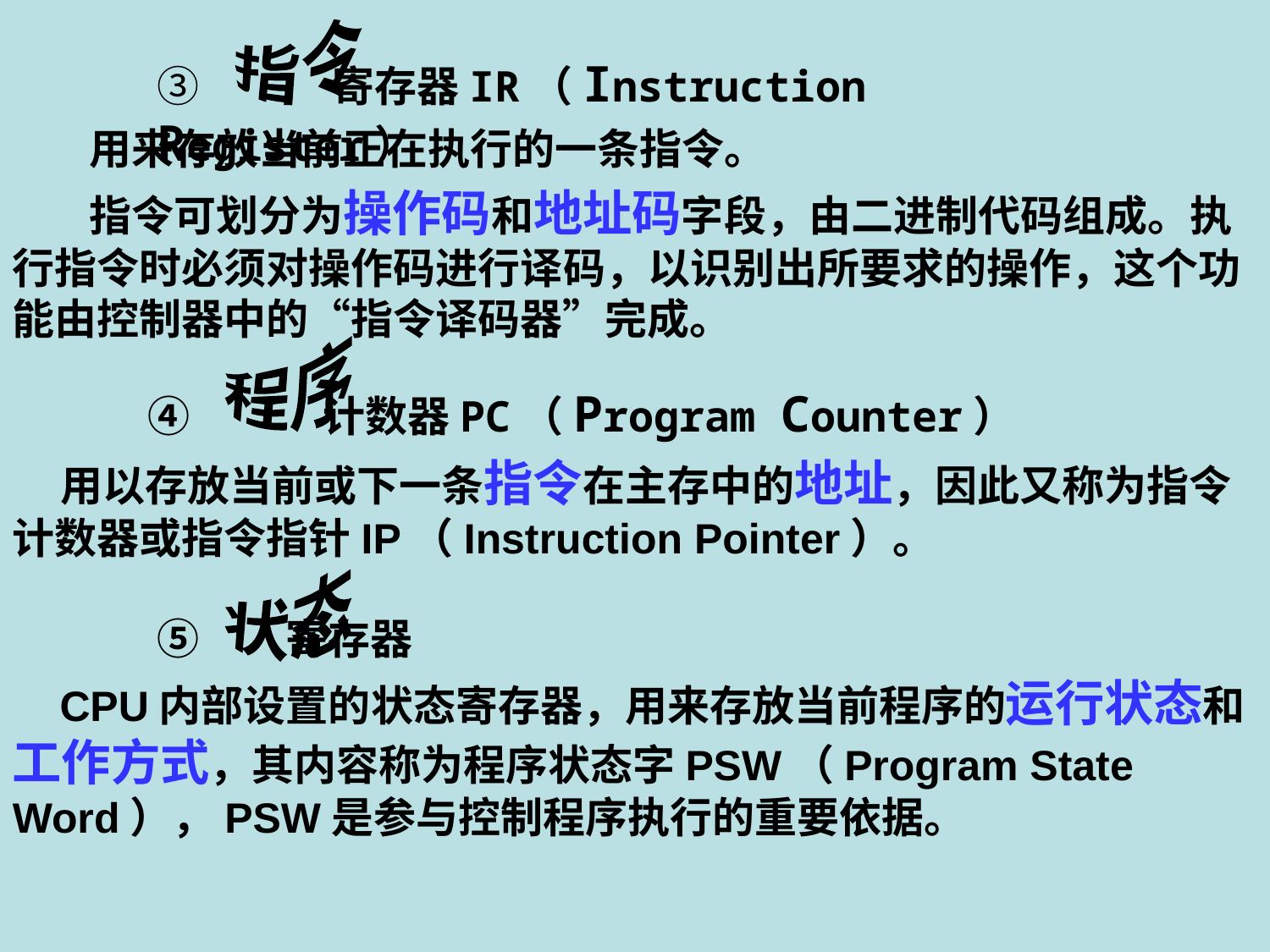

指令
③ 	    寄存器IR（Instruction Register）
       用来存放当前正在执行的一条指令。
       指令可划分为操作码和地址码字段，由二进制代码组成。执行指令时必须对操作码进行译码，以识别出所要求的操作，这个功能由控制器中的“指令译码器”完成。
程序
④  	    计数器PC（Program Counter）
    用以存放当前或下一条指令在主存中的地址，因此又称为指令计数器或指令指针IP（Instruction Pointer）。
状态
⑤        寄存器
    CPU内部设置的状态寄存器，用来存放当前程序的运行状态和工作方式，其内容称为程序状态字PSW（Program State Word），PSW是参与控制程序执行的重要依据。